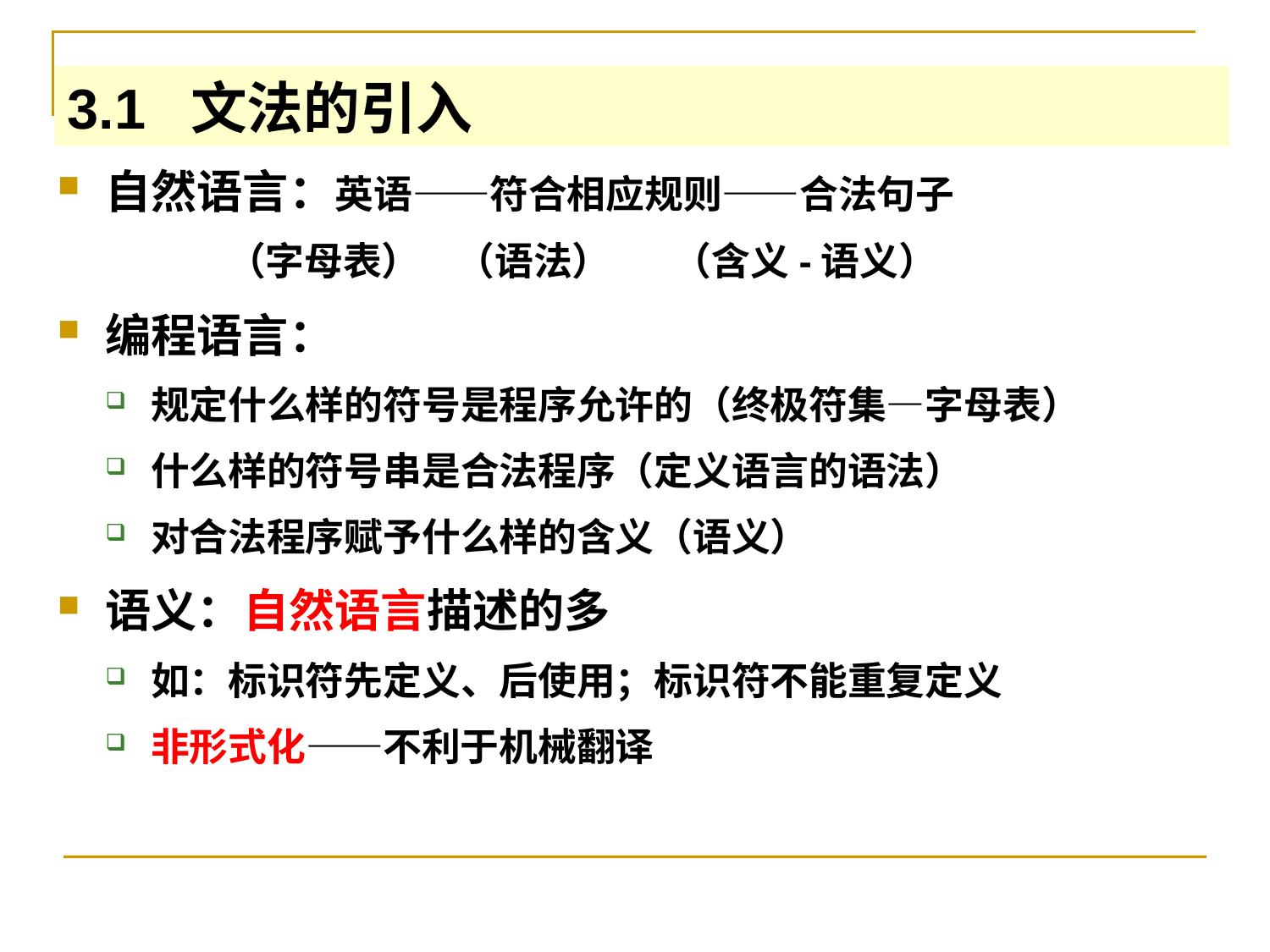

3.1  文法的引入
自然语言：英语——符合相应规则——合法句子
                  （字母表）    （语法）       （含义-语义）
编程语言：
规定什么样的符号是程序允许的（终极符集—字母表）
什么样的符号串是合法程序（定义语言的语法）
对合法程序赋予什么样的含义（语义）
语义：自然语言描述的多
如：标识符先定义、后使用；标识符不能重复定义
非形式化——不利于机械翻译

3